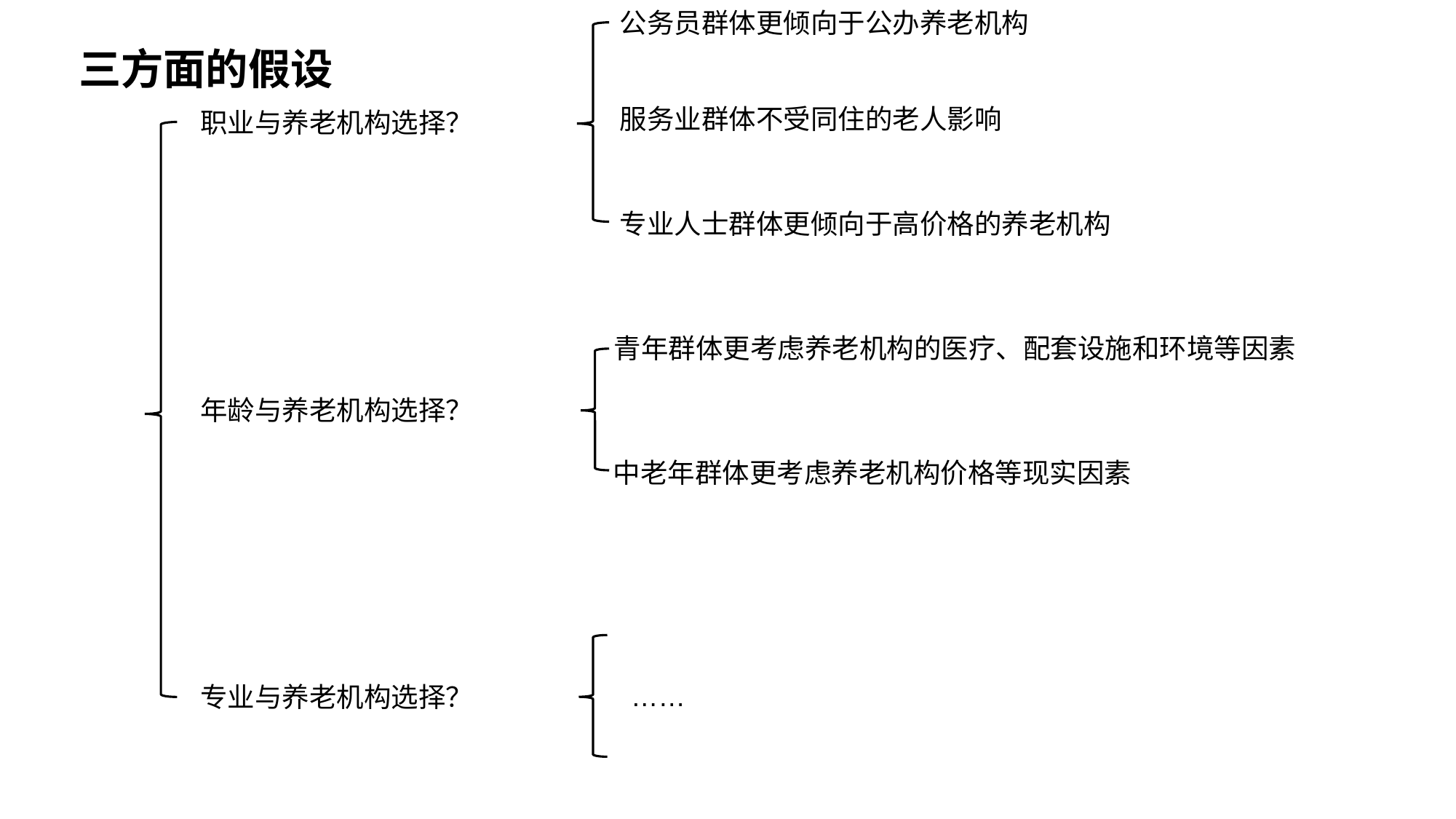

三方面的假设
公务员群体更倾向于公办养老机构

服务业群体不受同住的老人影响
职业与养老机构选择？

专业人士群体更倾向于高价格的养老机构
青年群体更考虑养老机构的医疗、配套设施和环境等因素

年龄与养老机构选择？
中老年群体更考虑养老机构价格等现实因素

……
专业与养老机构选择？